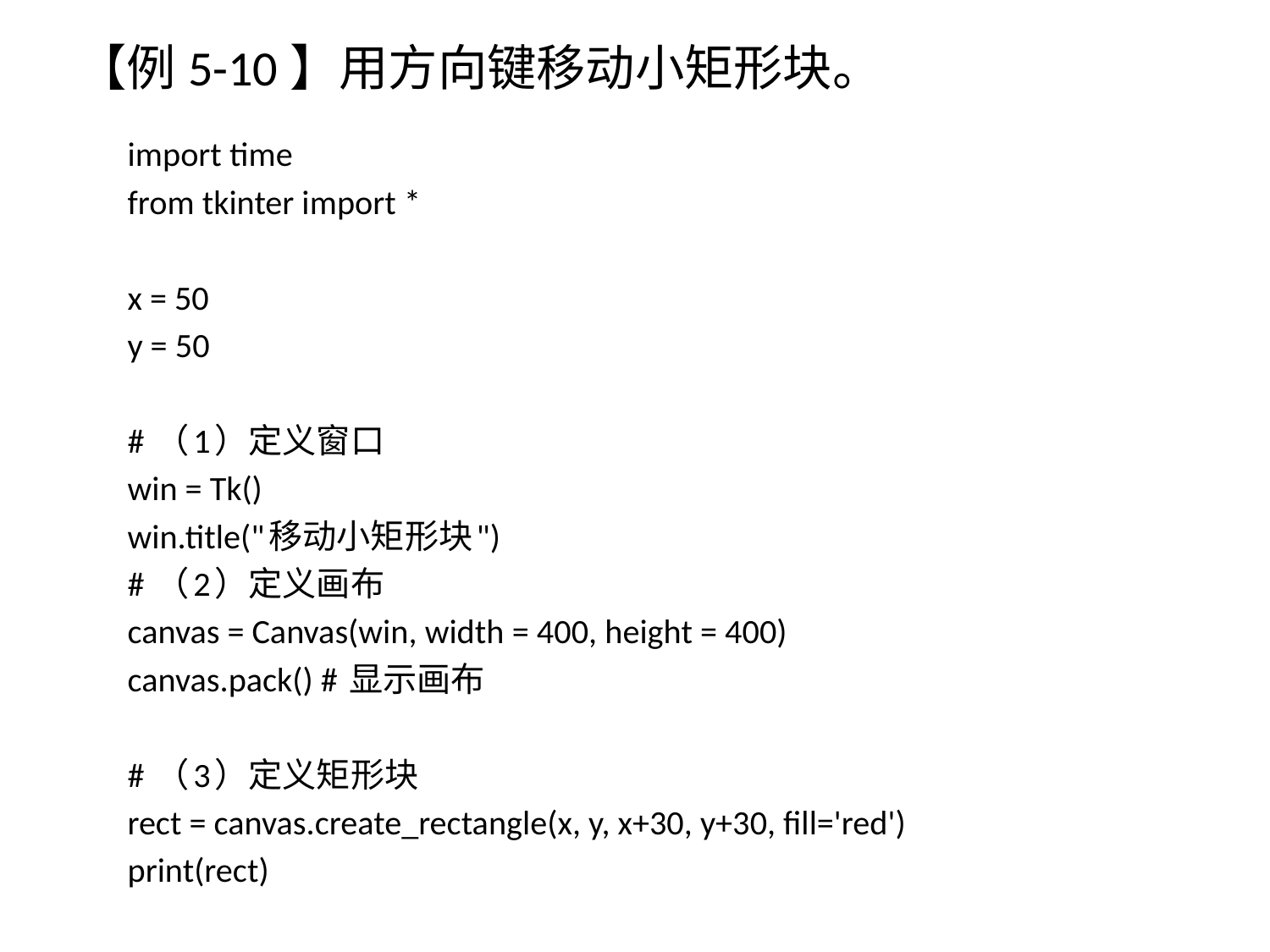

# 【例5-10】用方向键移动小矩形块。
import time
from tkinter import *

x = 50
y = 50

# （1）定义窗口
win = Tk()
win.title("移动小矩形块")
# （2）定义画布
canvas = Canvas(win, width = 400, height = 400)
canvas.pack() # 显示画布

# （3）定义矩形块
rect = canvas.create_rectangle(x, y, x+30, y+30, fill='red')
print(rect)